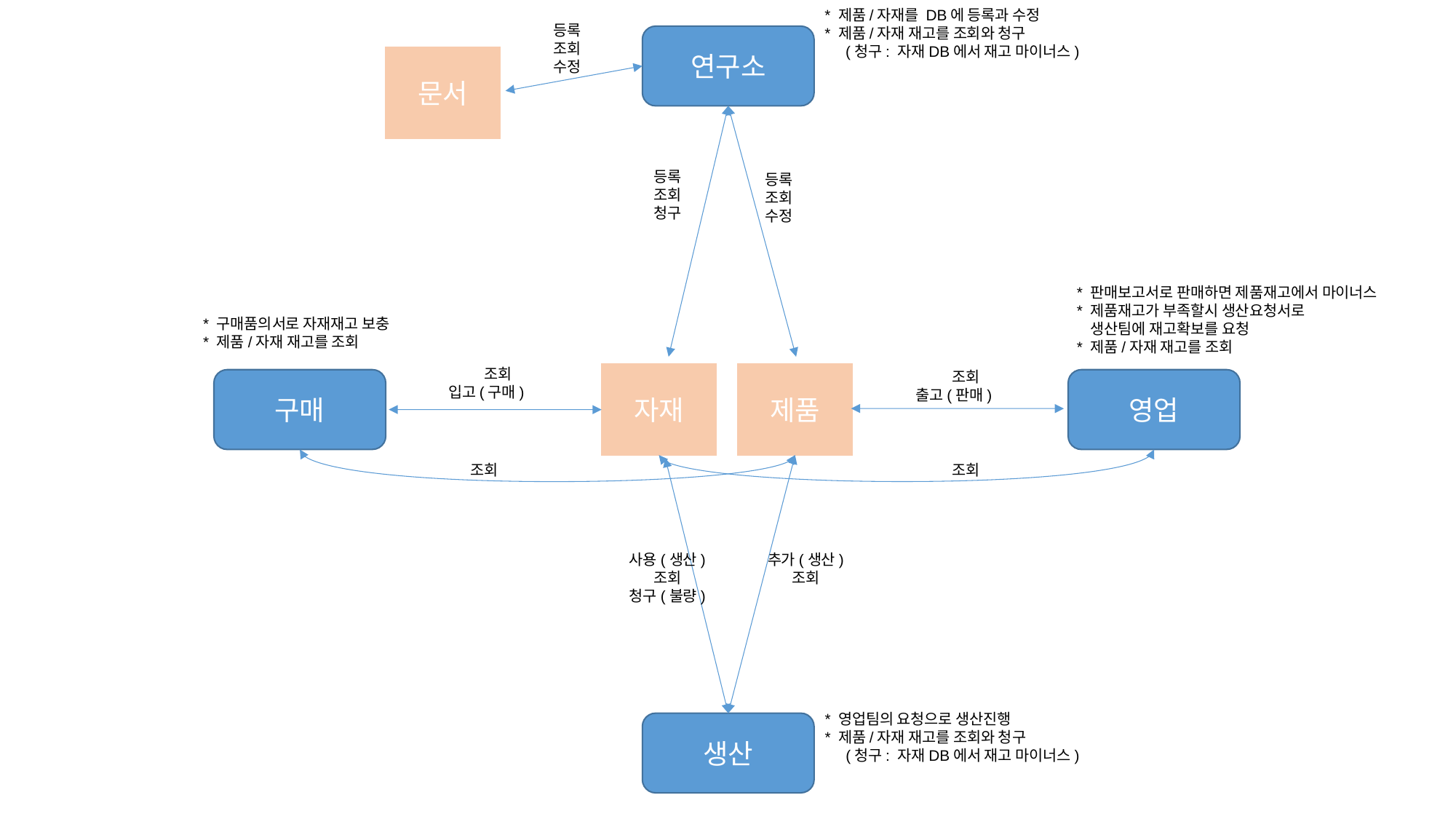

* 제품/자재를 DB에 등록과 수정
* 제품/자재 재고를 조회와 청구
     (청구: 자재DB에서 재고 마이너스)

등록
조회
수정
연구소
문서
등록
조회
청구
등록
조회
수정
* 판매보고서로 판매하면 제품재고에서 마이너스
* 제품재고가 부족할시 생산요청서로
   생산팀에 재고확보를 요청
* 제품/자재 재고를 조회
* 구매품의서로 자재재고 보충
* 제품/자재 재고를 조회

조회
입고(구매)
조회
출고(판매)
자재
제품
구매
영업
조회
조회
추가(생산)
조회
사용(생산)
조회
청구(불량)
* 영업팀의 요청으로 생산진행
* 제품/자재 재고를 조회와 청구
     (청구: 자재DB에서 재고 마이너스)

생산